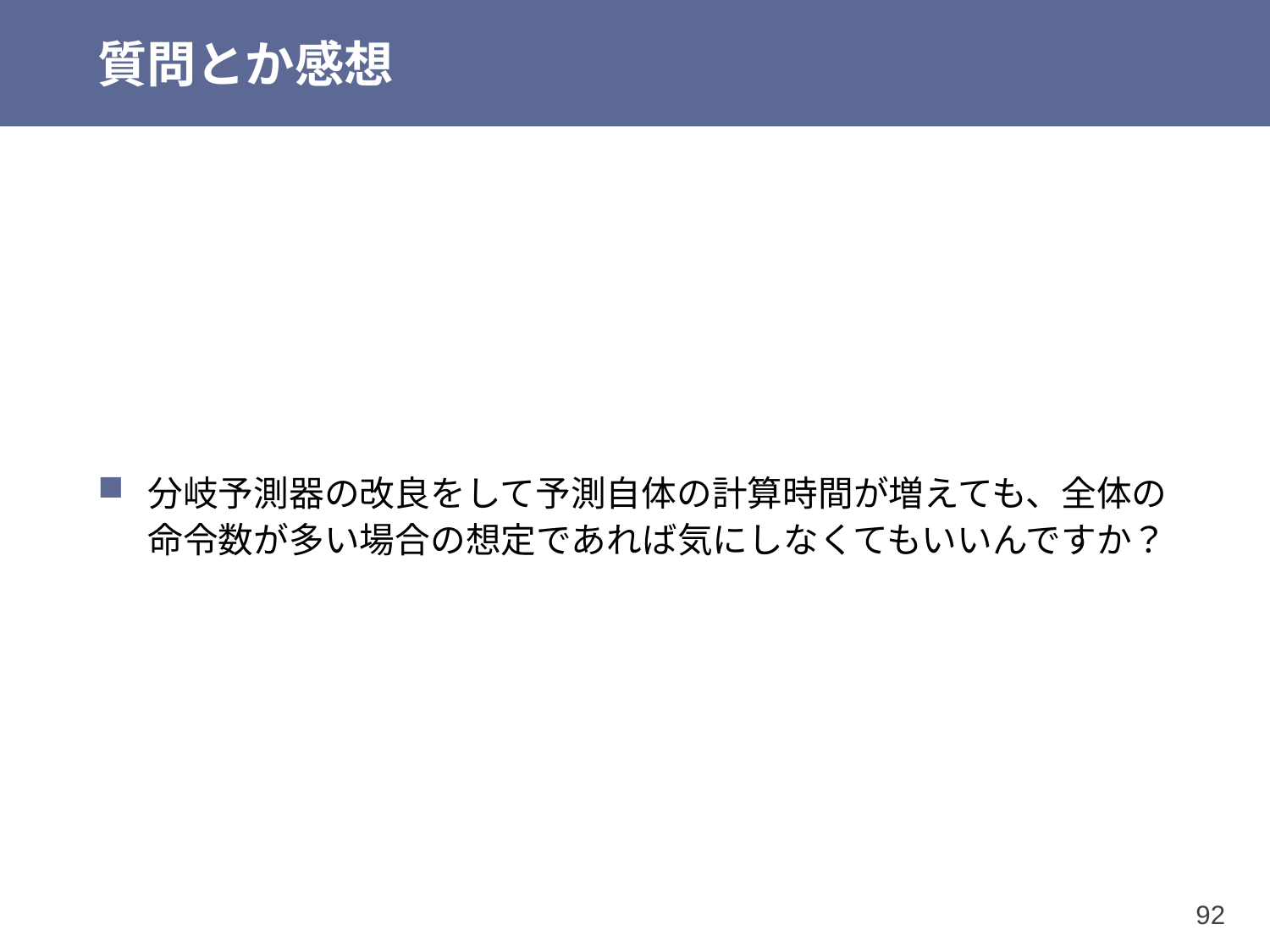

# 質問とか感想
分岐予測器の改良をして予測自体の計算時間が増えても、全体の命令数が多い場合の想定であれば気にしなくてもいいんですか？